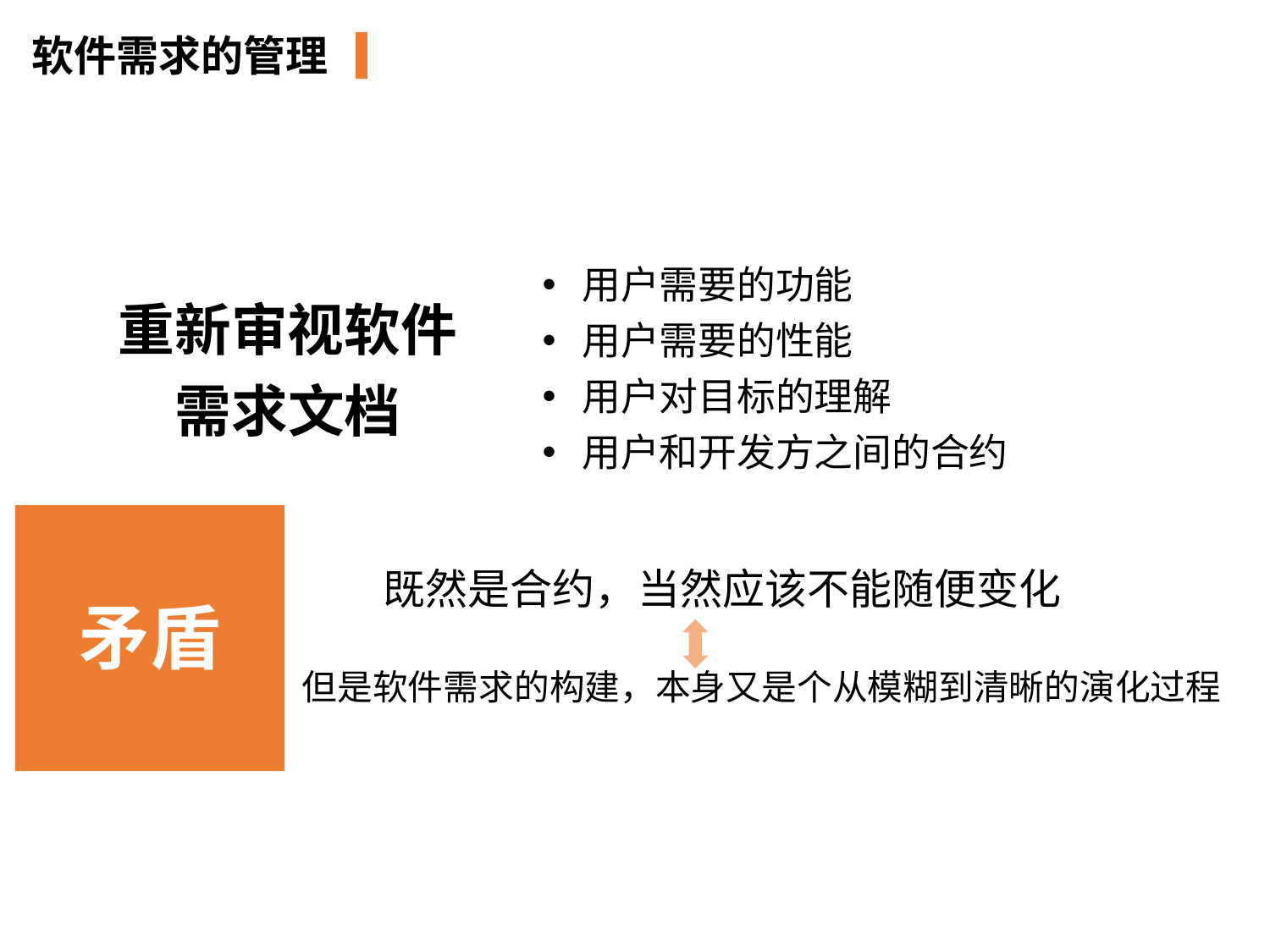

软件需求的管理

用户需要的功能
用户需要的性能
用户对目标的理解
用户和开发方之间的合约
重新审视软件需求文档

既然是合约，当然应该不能随便变化
矛盾

但是软件需求的构建，本身又是个从模糊到清晰的演化过程